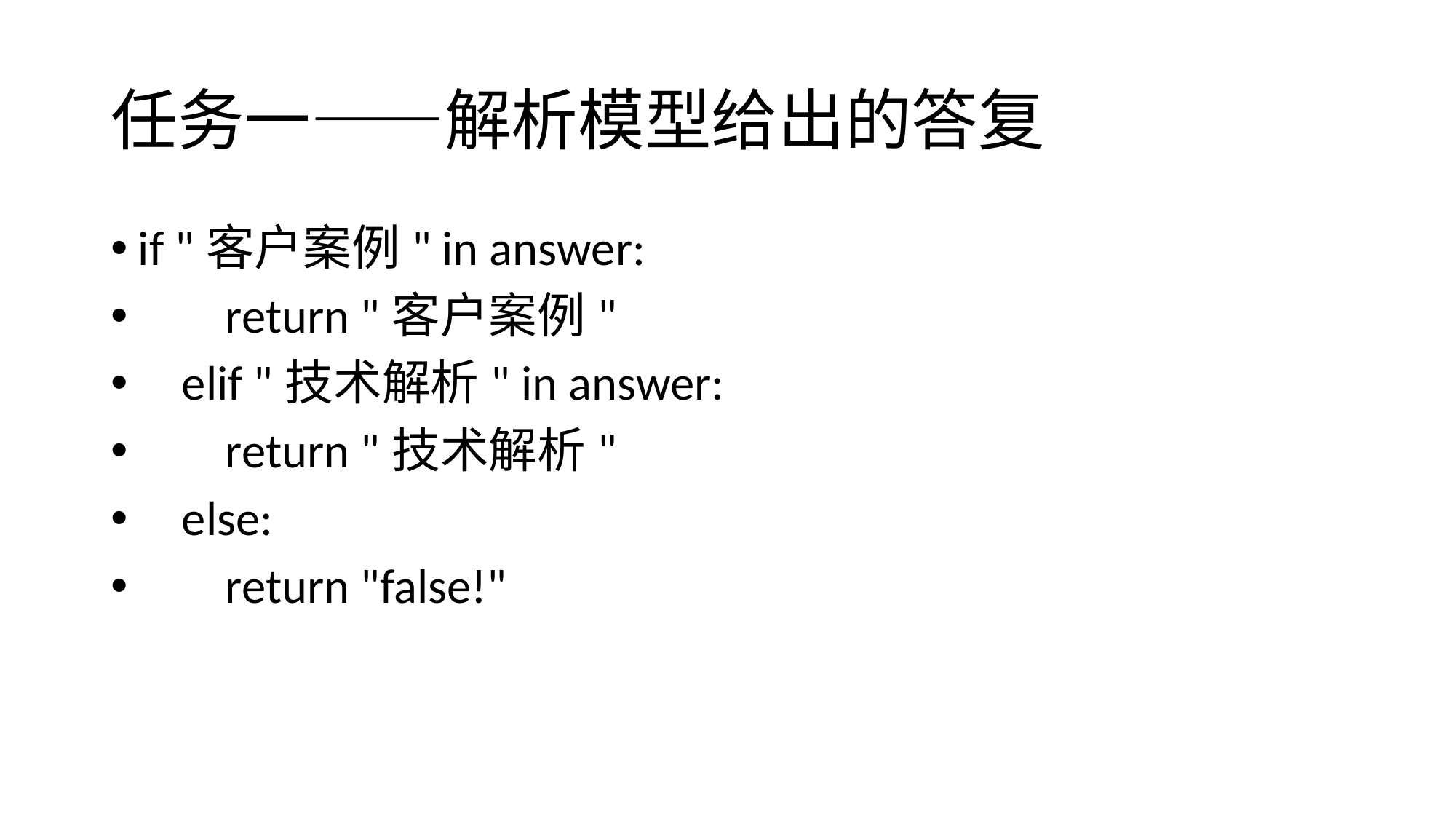

# 任务一——解析模型给出的答复
if "客户案例" in answer:
        return "客户案例"
    elif "技术解析" in answer:
        return "技术解析"
    else:
        return "false!"